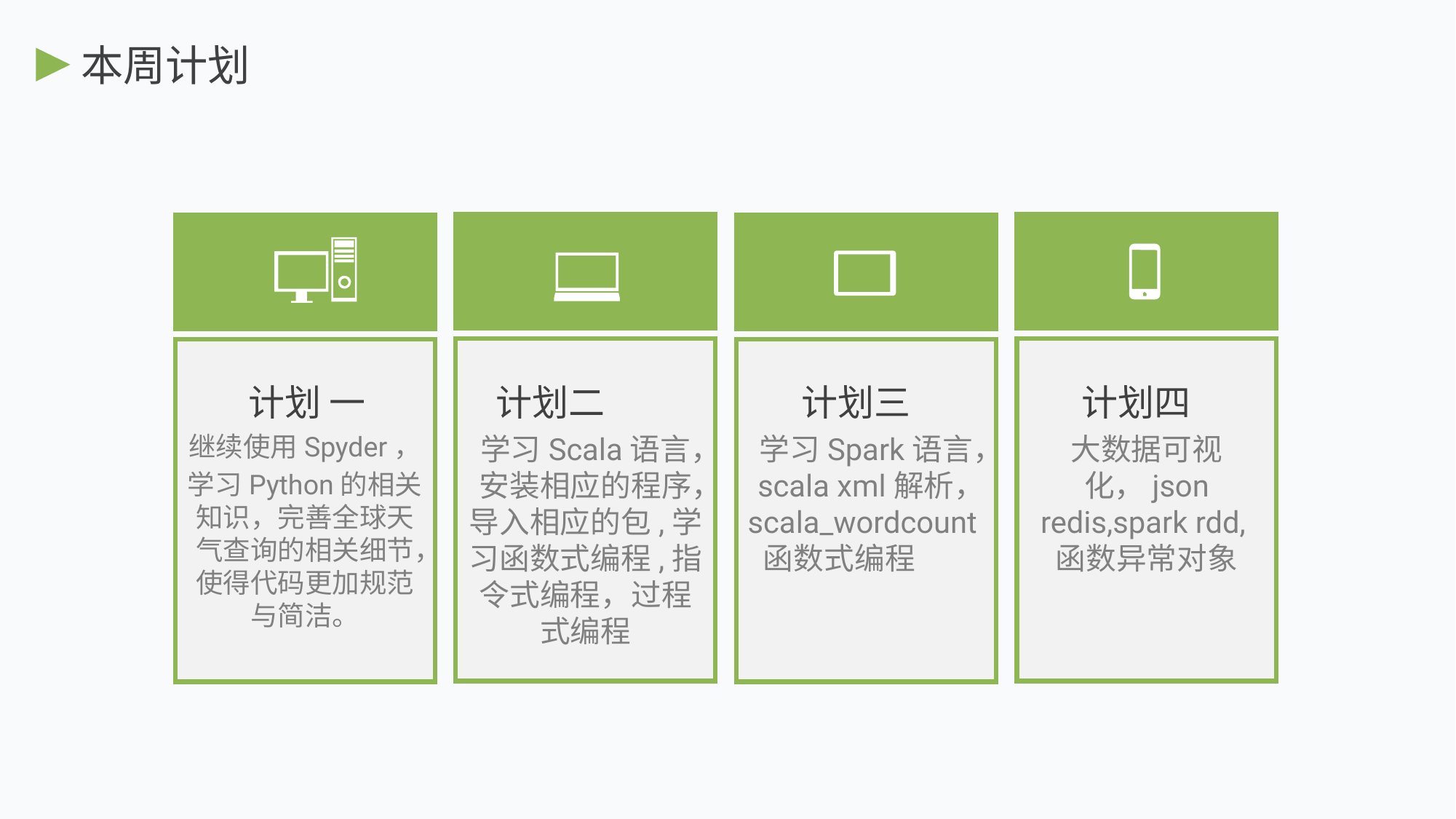

本周计划

     计划 一
 计划二
    计划三
    计划四

继续使用Spyder，
学习Python的相关知识，完善全球天气查询的相关细节，使得代码更加规范与简洁。

学习Scala语言，安装相应的程序，导入相应的包,学习函数式编程,指令式编程，过程式编程

学习Spark语言，  scala xml解析，scala_wordcount函数式编程

大数据可视化，json redis,spark rdd,函数异常对象